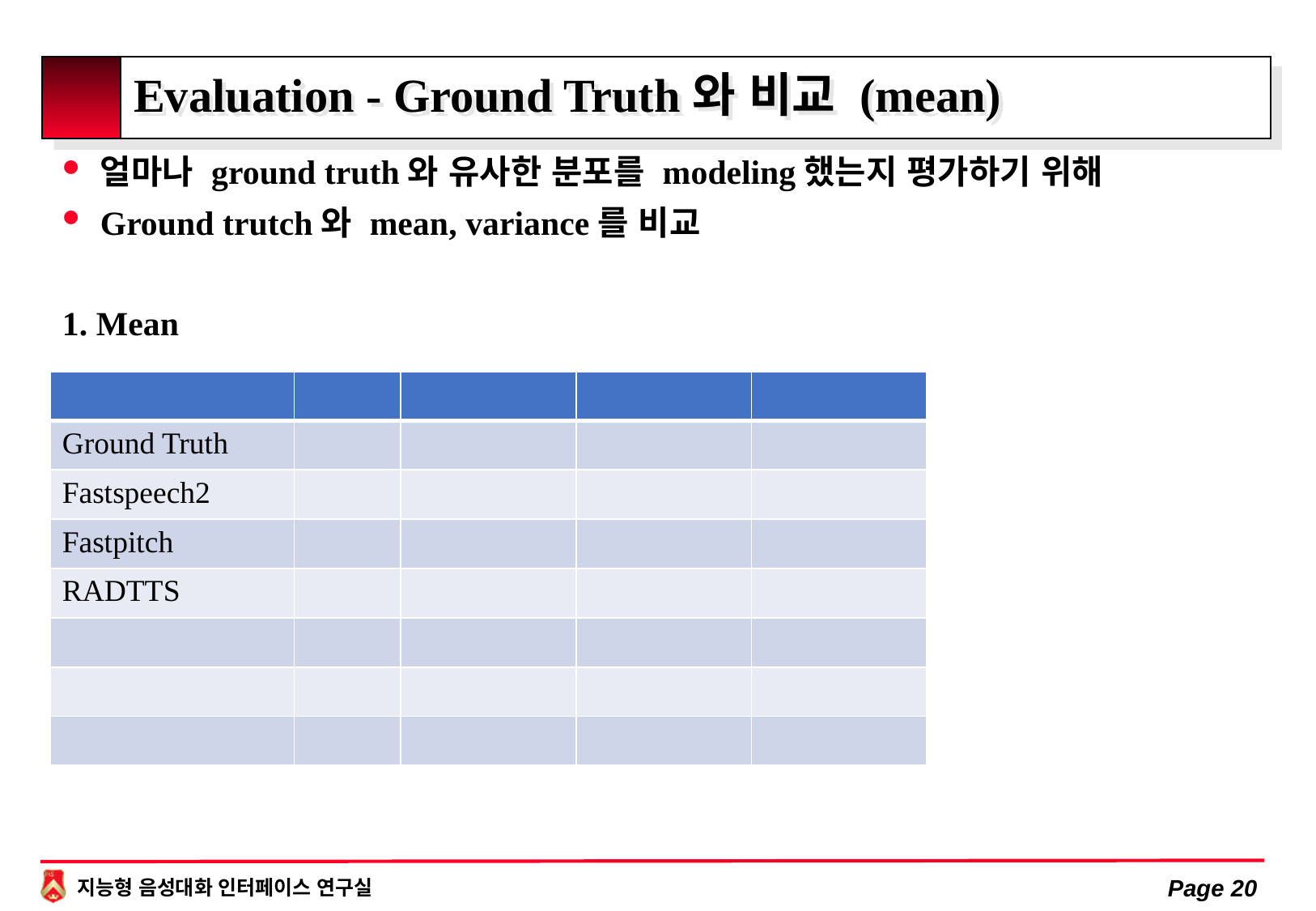

# Evaluation - Ground Truth와 비교 (mean)
얼마나 ground truth와 유사한 분포를 modeling했는지 평가하기 위해
Ground trutch와 mean, variance를 비교

1. Mean
|  |  |  |  |  |
| --- | --- | --- | --- | --- |
| Ground Truth |  |  |  |  |
| Fastspeech2 |  |  |  |  |
| Fastpitch |  |  |  |  |
| RADTTS |  |  |  |  |
|  |  |  |  |  |
|  |  |  |  |  |
|  |  |  |  |  |
Page 20